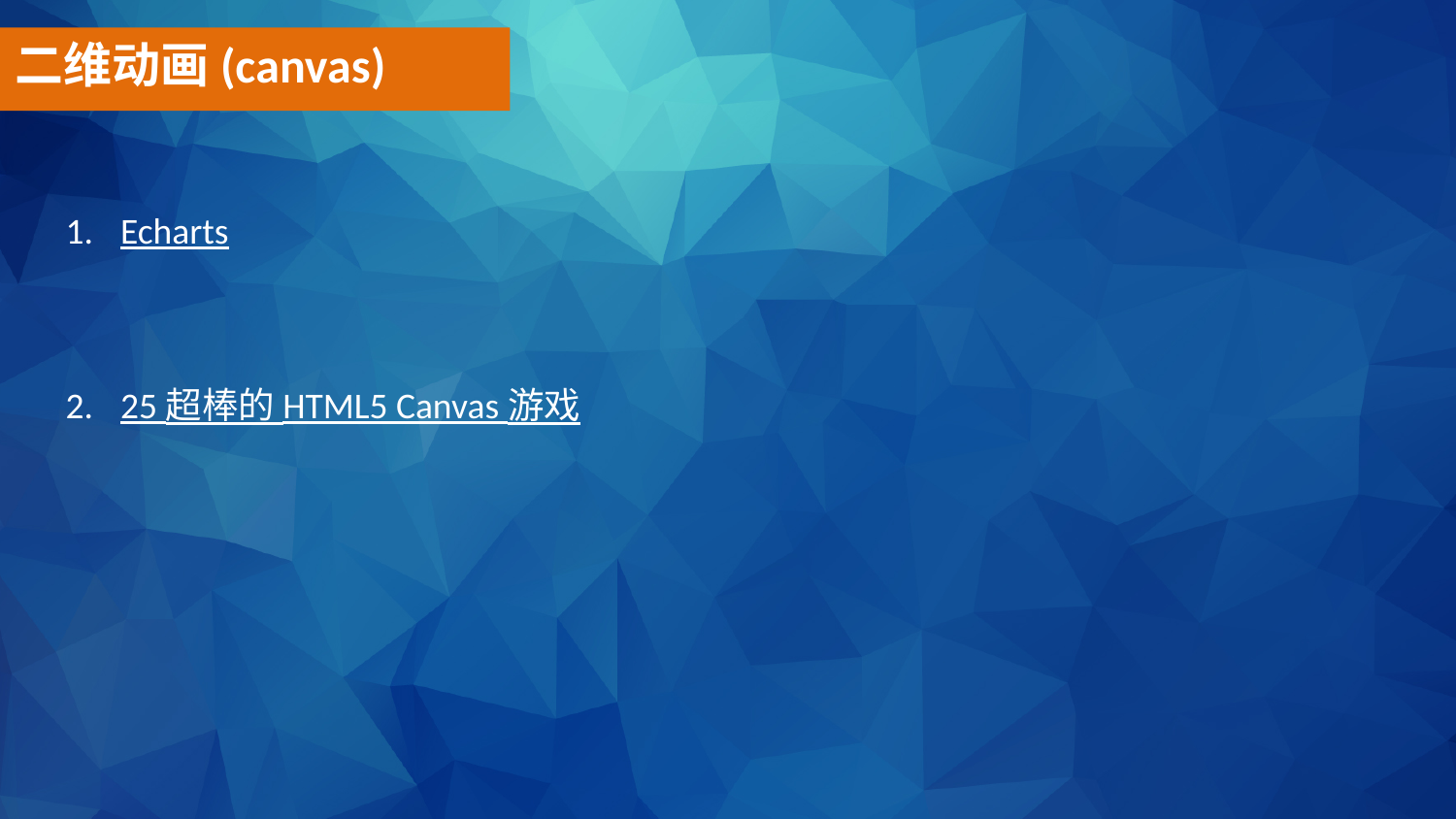

二维动画(canvas)

Echarts

25 超棒的 HTML5 Canvas 游戏